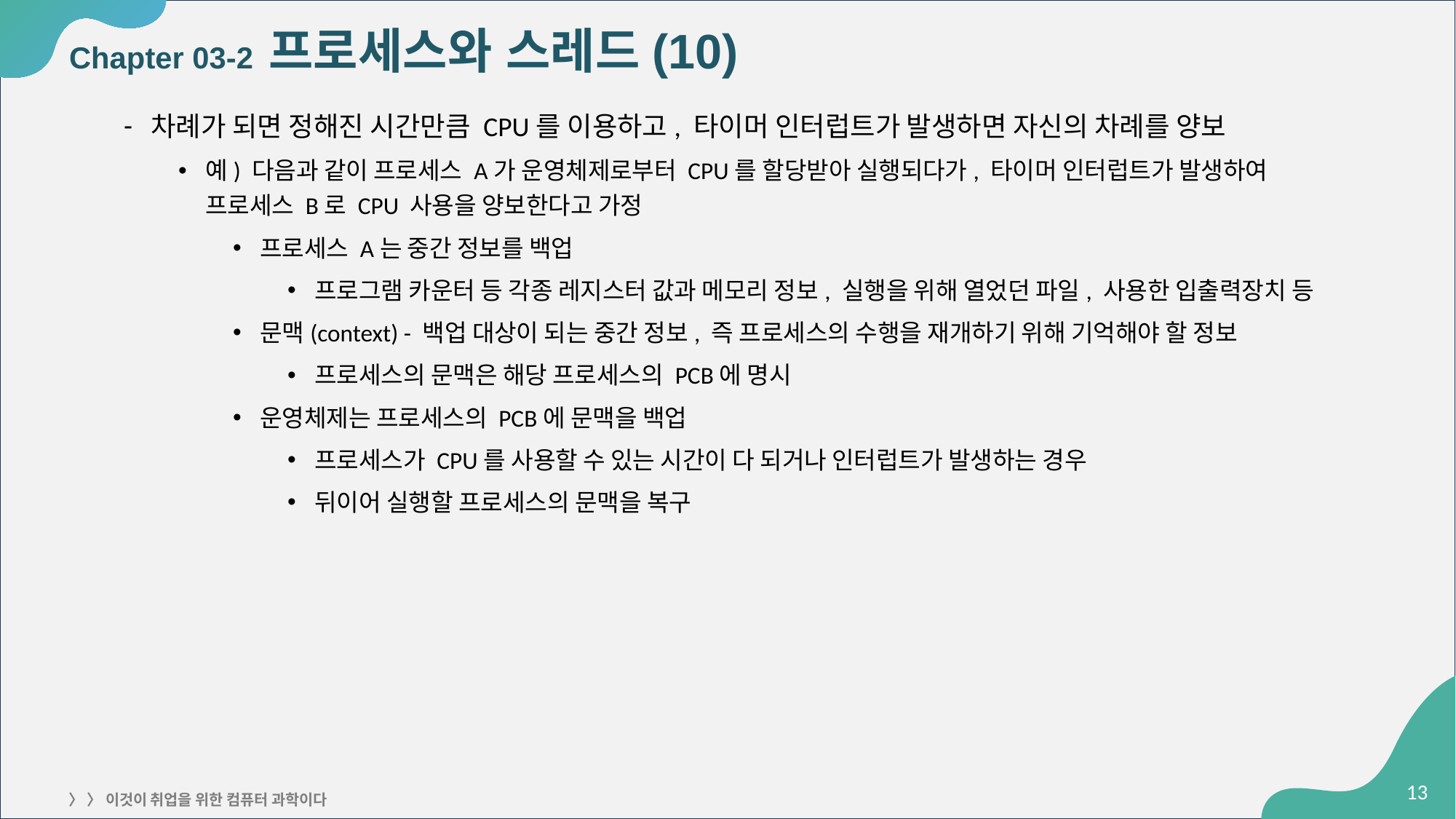

# Chapter 03-2 프로세스와 스레드(10)
차례가 되면 정해진 시간만큼 CPU를 이용하고, 타이머 인터럽트가 발생하면 자신의 차례를 양보
예) 다음과 같이 프로세스 A가 운영체제로부터 CPU를 할당받아 실행되다가, 타이머 인터럽트가 발생하여
프로세스 B로 CPU 사용을 양보한다고 가정
프로세스 A는 중간 정보를 백업
프로그램 카운터 등 각종 레지스터 값과 메모리 정보, 실행을 위해 열었던 파일, 사용한 입출력장치 등
문맥(context) - 백업 대상이 되는 중간 정보, 즉 프로세스의 수행을 재개하기 위해 기억해야 할 정보
프로세스의 문맥은 해당 프로세스의 PCB에 명시
운영체제는 프로세스의 PCB에 문맥을 백업
프로세스가 CPU를 사용할 수 있는 시간이 다 되거나 인터럽트가 발생하는 경우
뒤이어 실행할 프로세스의 문맥을 복구
13
〉 〉 이것이 취업을 위한 컴퓨터 과학이다